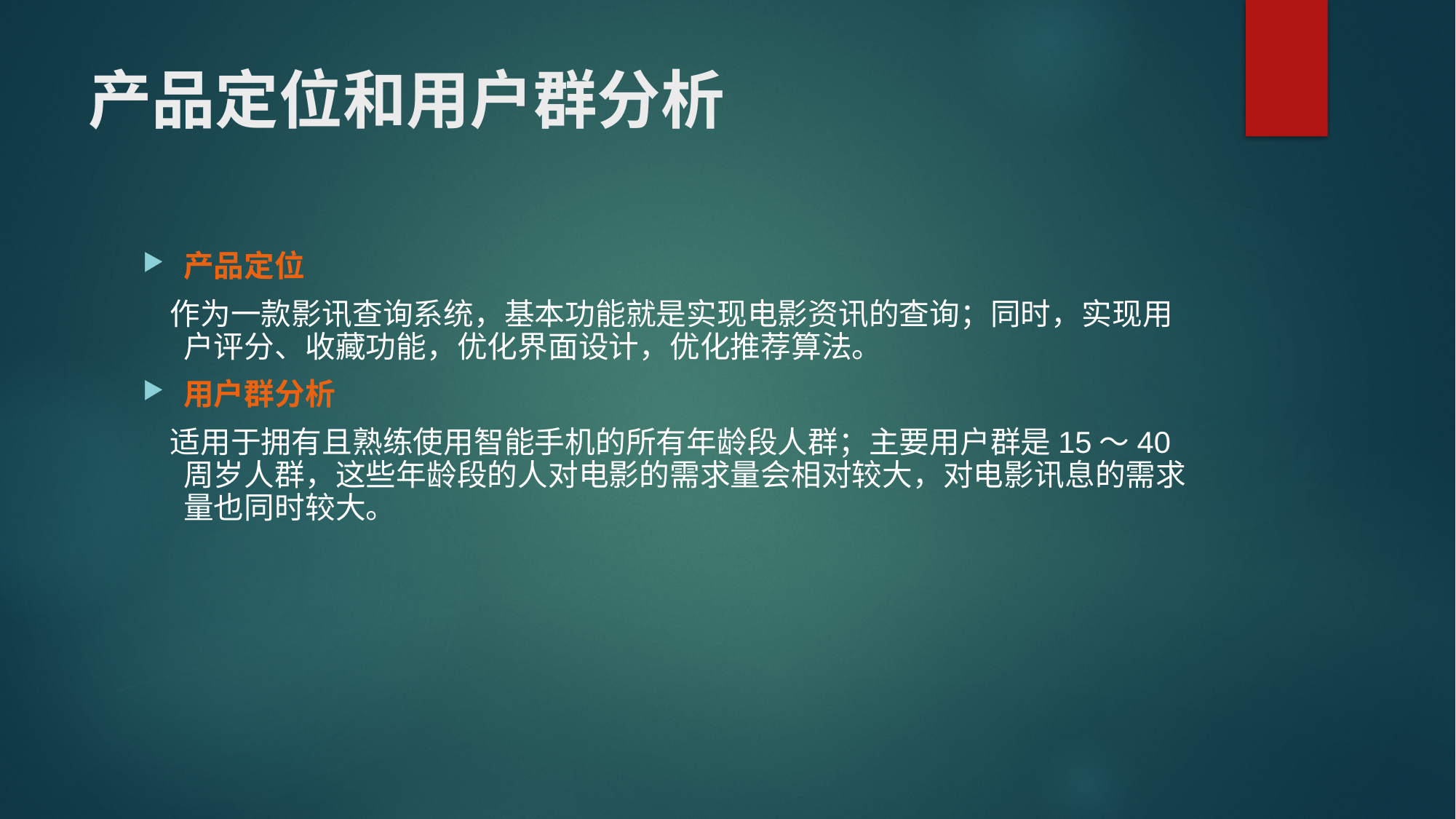

# 产品定位和用户群分析
产品定位
   作为一款影讯查询系统，基本功能就是实现电影资讯的查询；同时，实现用户评分、收藏功能，优化界面设计，优化推荐算法。
用户群分析
   适用于拥有且熟练使用智能手机的所有年龄段人群；主要用户群是15～40周岁人群，这些年龄段的人对电影的需求量会相对较大，对电影讯息的需求量也同时较大。